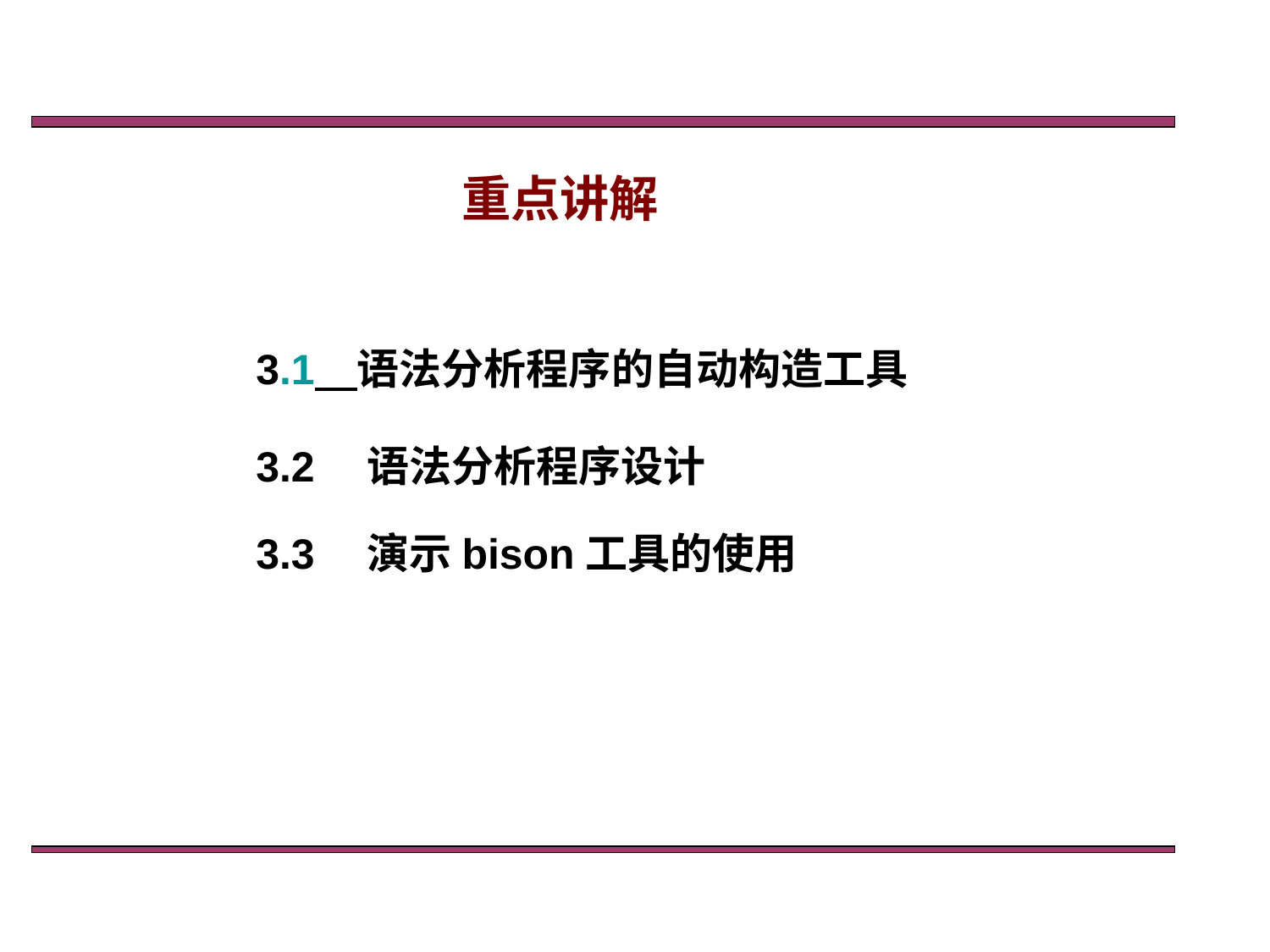

重点讲解
3.1　语法分析程序的自动构造工具
3.2　语法分析程序设计
3.3　演示bison工具的使用
3